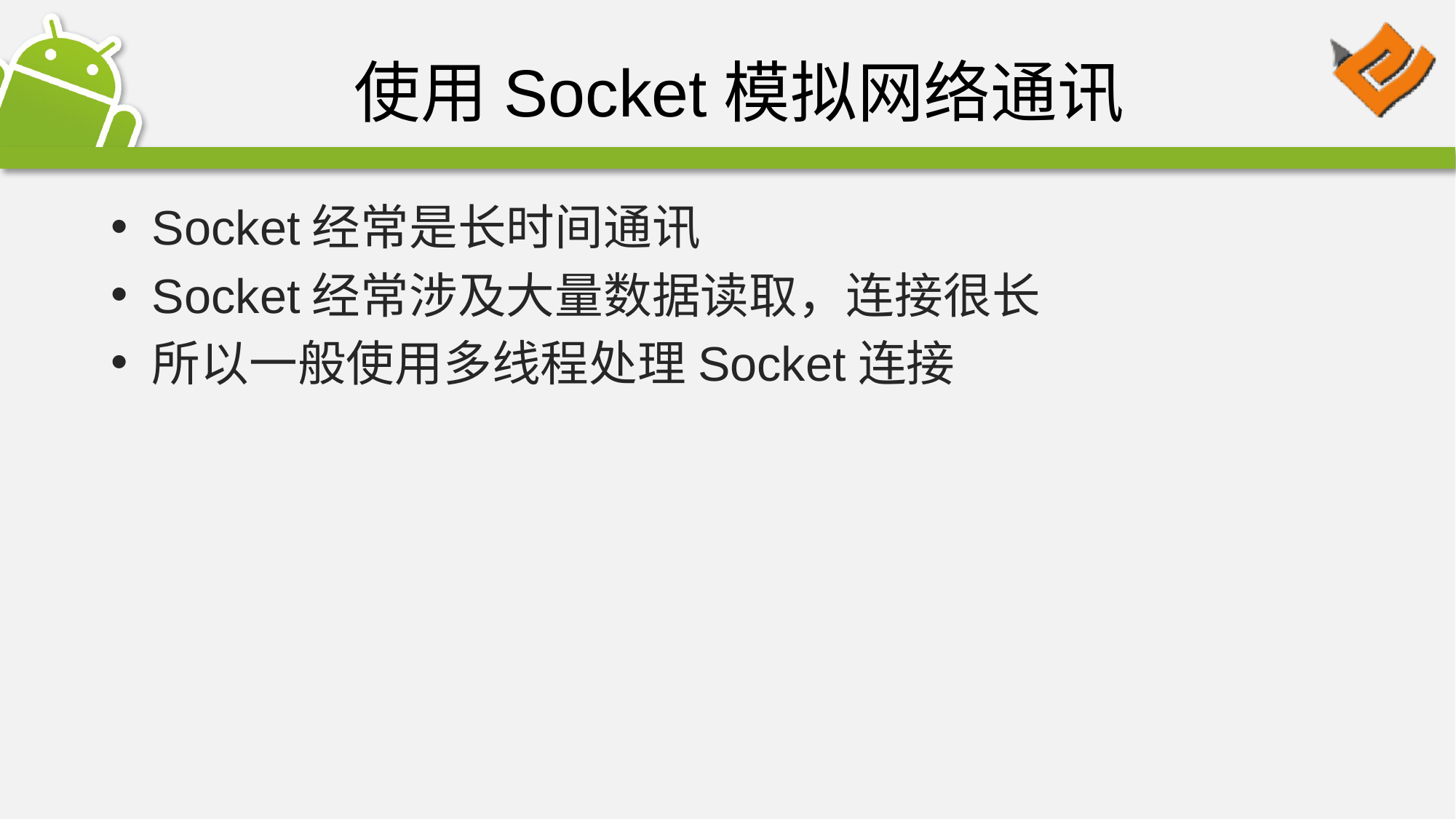

# 使用Socket模拟网络通讯
Socket经常是长时间通讯
Socket经常涉及大量数据读取，连接很长
所以一般使用多线程处理Socket连接